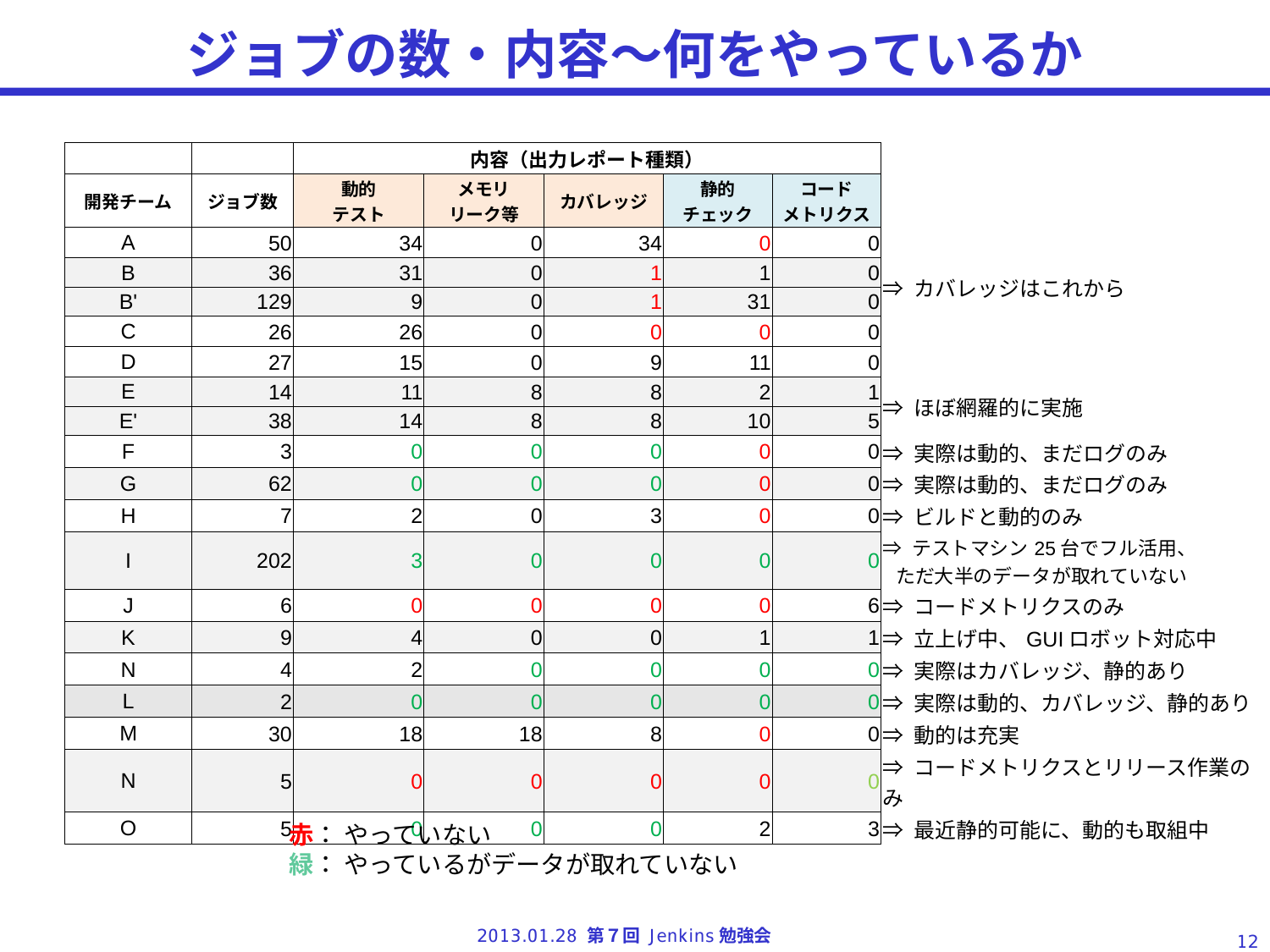

# ジョブの数・内容～何をやっているか
|  |  |  |  |  |  |  |  |  |  |  |  |
| --- | --- | --- | --- | --- | --- | --- | --- | --- | --- | --- | --- |
|  |  | 内容（出力レポート種類） |  |  |  |  |  |  |  |  |  |
| 開発チーム | ジョブ数 | 動的 テスト | メモリ リーク等 |  | カバレッジ |  | 静的 チェック |  | コード メトリクス |  |  |
| A | 50 | 34 | 0 |  | 34 |  | 0 |  | 0 |  |  |
| B | 36 | 31 | 0 |  | 1 |  | 1 |  | 0 |  | ⇒ カバレッジはこれから |
| B' | 129 | 9 | 0 |  | 1 |  | 31 |  | 0 |  |  |
| C | 26 | 26 | 0 |  | 0 |  | 0 |  | 0 |  |  |
| D | 27 | 15 | 0 |  | 9 |  | 11 |  | 0 |  |  |
| E | 14 | 11 | 8 |  | 8 |  | 2 |  | 1 |  | ⇒ ほぼ網羅的に実施 |
| E' | 38 | 14 | 8 |  | 8 |  | 10 |  | 5 |  |  |
| F | 3 | 0 | 0 |  | 0 |  | 0 |  | 0 |  | ⇒ 実際は動的、まだログのみ |
| G | 62 | 0 | 0 |  | 0 |  | 0 |  | 0 |  | ⇒ 実際は動的、まだログのみ |
| H | 7 | 2 | 0 |  | 3 |  | 0 |  | 0 |  | ⇒ ビルドと動的のみ |
| I | 202 | 3 | 0 |  | 0 |  | 0 |  | 0 |  | ⇒ テストマシン25台でフル活用、 ただ大半のデータが取れていない |
| J | 6 | 0 | 0 |  | 0 |  | 0 |  | 6 |  | ⇒ コードメトリクスのみ |
| K | 9 | 4 | 0 |  | 0 |  | 1 |  | 1 |  | ⇒ 立上げ中、GUIロボット対応中 |
| N | 4 | 2 | 0 |  | 0 |  | 0 |  | 0 |  | ⇒ 実際はカバレッジ、静的あり |
| L | 2 | 0 | 0 |  | 0 |  | 0 |  | 0 |  | ⇒ 実際は動的、カバレッジ、静的あり |
| M | 30 | 18 | 18 |  | 8 |  | 0 |  | 0 |  | ⇒ 動的は充実 |
| N | 5 | 0 | 0 |  | 0 |  | 0 |  | 0 |  | ⇒ コードメトリクスとリリース作業のみ |
| O | 5 | 0 | 0 |  | 0 |  | 2 |  | 3 |  | ⇒ 最近静的可能に、動的も取組中 |
赤： やっていない
緑： やっているがデータが取れていない